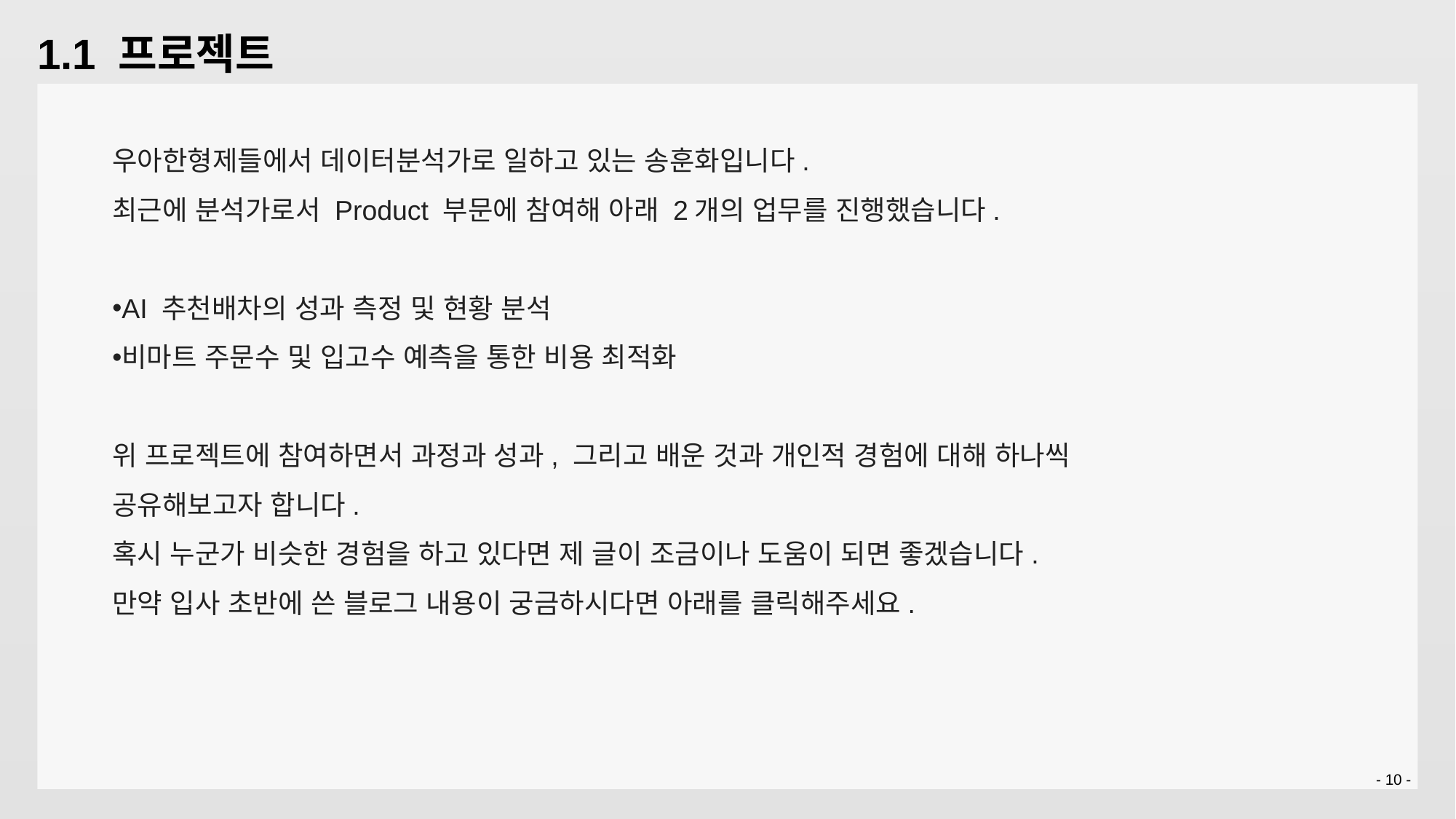

1.1 프로젝트
우아한형제들에서 데이터분석가로 일하고 있는 송훈화입니다.
최근에 분석가로서 Product 부문에 참여해 아래 2개의 업무를 진행했습니다.

AI 추천배차의 성과 측정 및 현황 분석
비마트 주문수 및 입고수 예측을 통한 비용 최적화

위 프로젝트에 참여하면서 과정과 성과, 그리고 배운 것과 개인적 경험에 대해 하나씩 공유해보고자 합니다.
혹시 누군가 비슷한 경험을 하고 있다면 제 글이 조금이나 도움이 되면 좋겠습니다.
만약 입사 초반에 쓴 블로그 내용이 궁금하시다면 아래를 클릭해주세요.
- 10 -